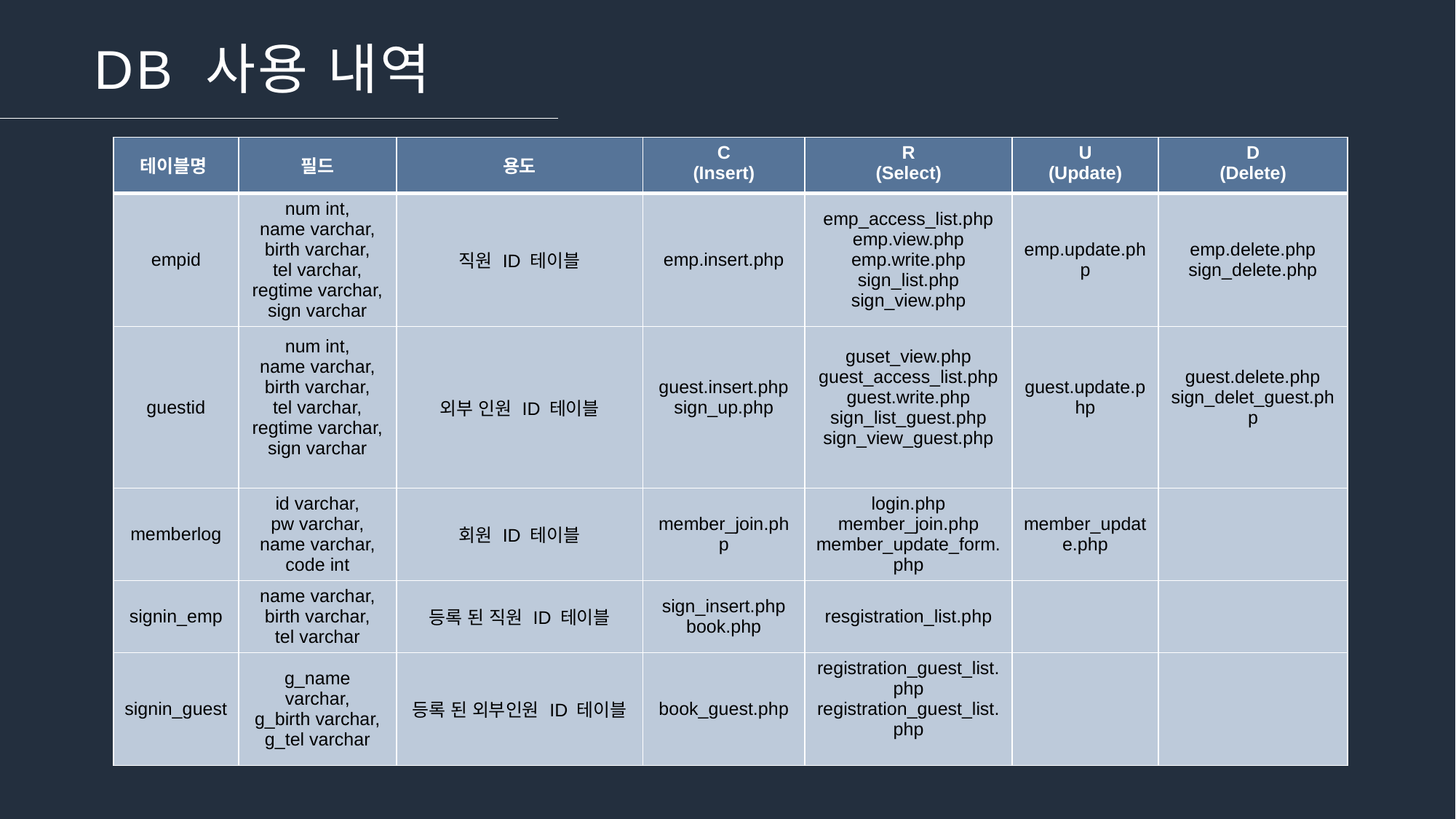

# DB 사용 내역
| 테이블명 | 필드 | 용도 | C (Insert) | R (Select) | U (Update) | D (Delete) |
| --- | --- | --- | --- | --- | --- | --- |
| empid | num int, name varchar, birth varchar, tel varchar, regtime varchar, sign varchar | 직원 ID 테이블 | emp.insert.php | emp\_access\_list.php emp.view.php emp.write.php sign\_list.php sign\_view.php | emp.update.php | emp.delete.php sign\_delete.php |
| guestid | num int, name varchar, birth varchar, tel varchar, regtime varchar, sign varchar | 외부 인원 ID 테이블 | guest.insert.php sign\_up.php | guset\_view.php guest\_access\_list.php guest.write.php sign\_list\_guest.php sign\_view\_guest.php | guest.update.php | guest.delete.php sign\_delet\_guest.php |
| memberlog | id varchar, pw varchar, name varchar, code int | 회원 ID 테이블 | member\_join.php | login.php member\_join.php member\_update\_form.php | member\_update.php |  |
| signin\_emp | name varchar, birth varchar, tel varchar | 등록 된 직원 ID 테이블 | sign\_insert.php book.php | resgistration\_list.php |  |  |
| signin\_guest | g\_name varchar, g\_birth varchar, g\_tel varchar | 등록 된 외부인원 ID 테이블 | book\_guest.php | registration\_guest\_list.php registration\_guest\_list.php |  |  |